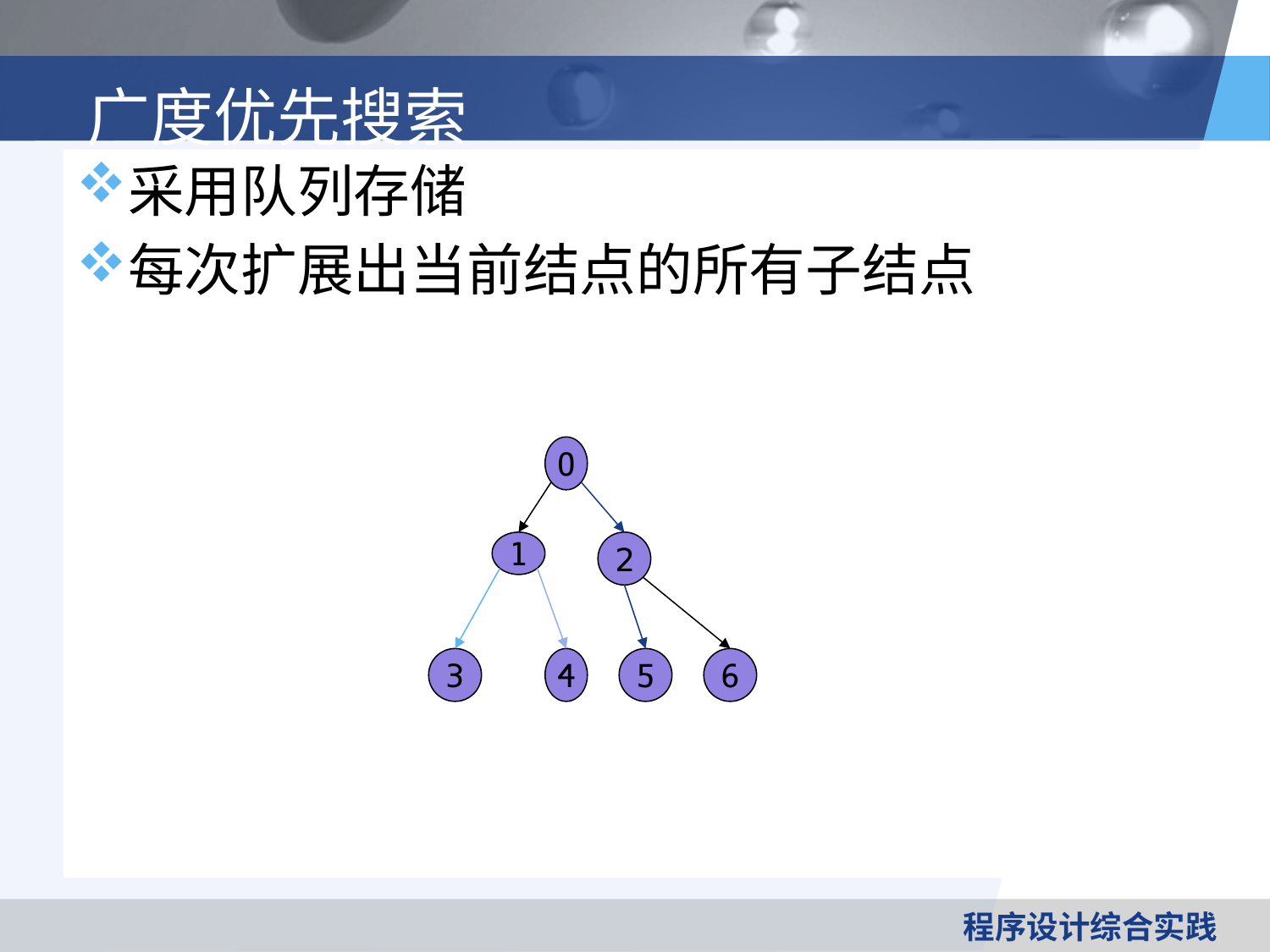

# 广度优先搜索
采用队列存储
每次扩展出当前结点的所有子结点

0
1
2
3
4
5
6